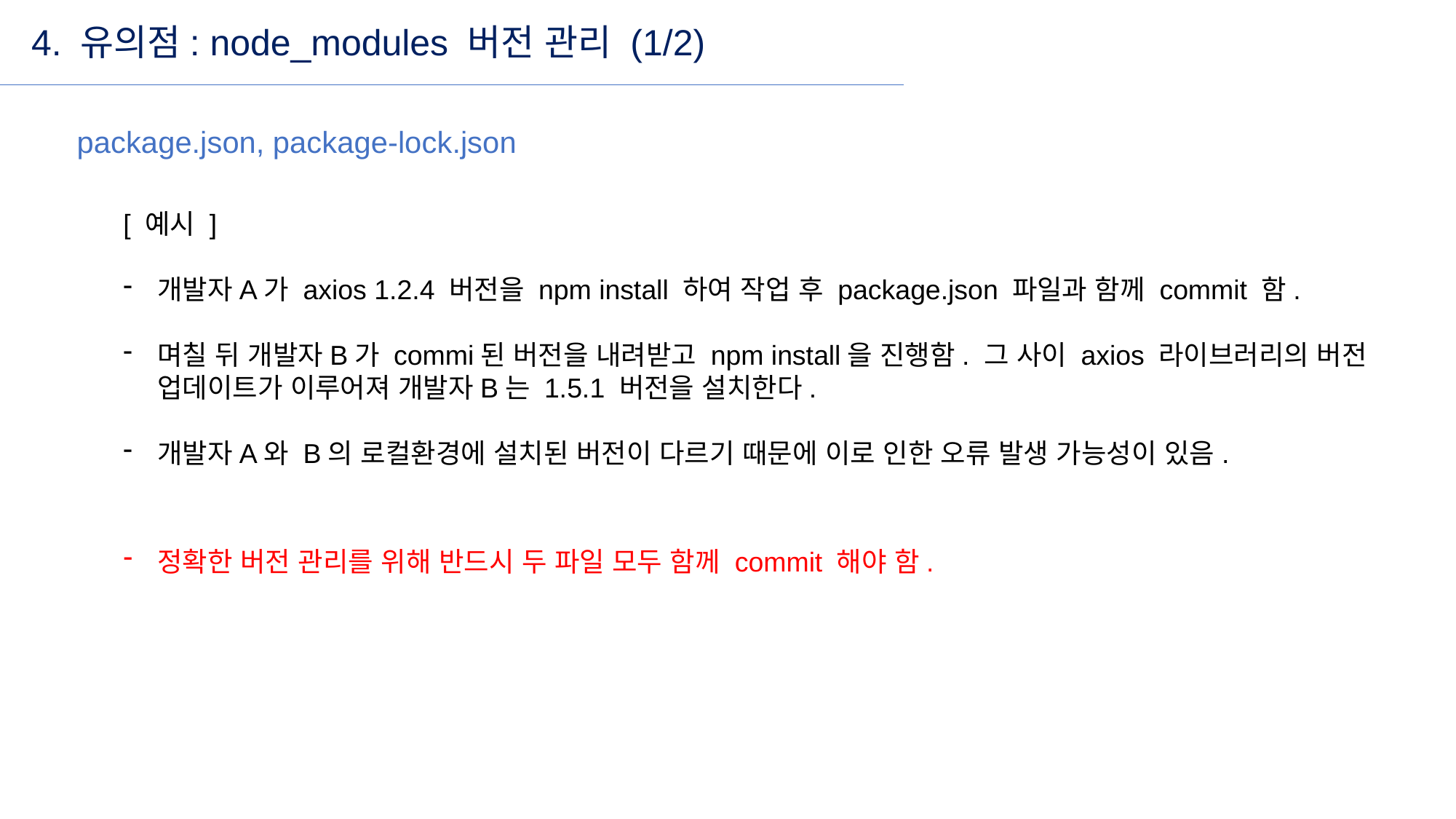

4. 유의점: node_modules 버전 관리 (1/2)
package.json, package-lock.json
[ 예시 ]

개발자A가 axios 1.2.4 버전을 npm install 하여 작업 후 package.json 파일과 함께 commit 함.

며칠 뒤 개발자B가 commi된 버전을 내려받고 npm install을 진행함. 그 사이 axios 라이브러리의 버전 업데이트가 이루어져 개발자B는 1.5.1 버전을 설치한다.

개발자A와 B의 로컬환경에 설치된 버전이 다르기 때문에 이로 인한 오류 발생 가능성이 있음.
정확한 버전 관리를 위해 반드시 두 파일 모두 함께 commit 해야 함.